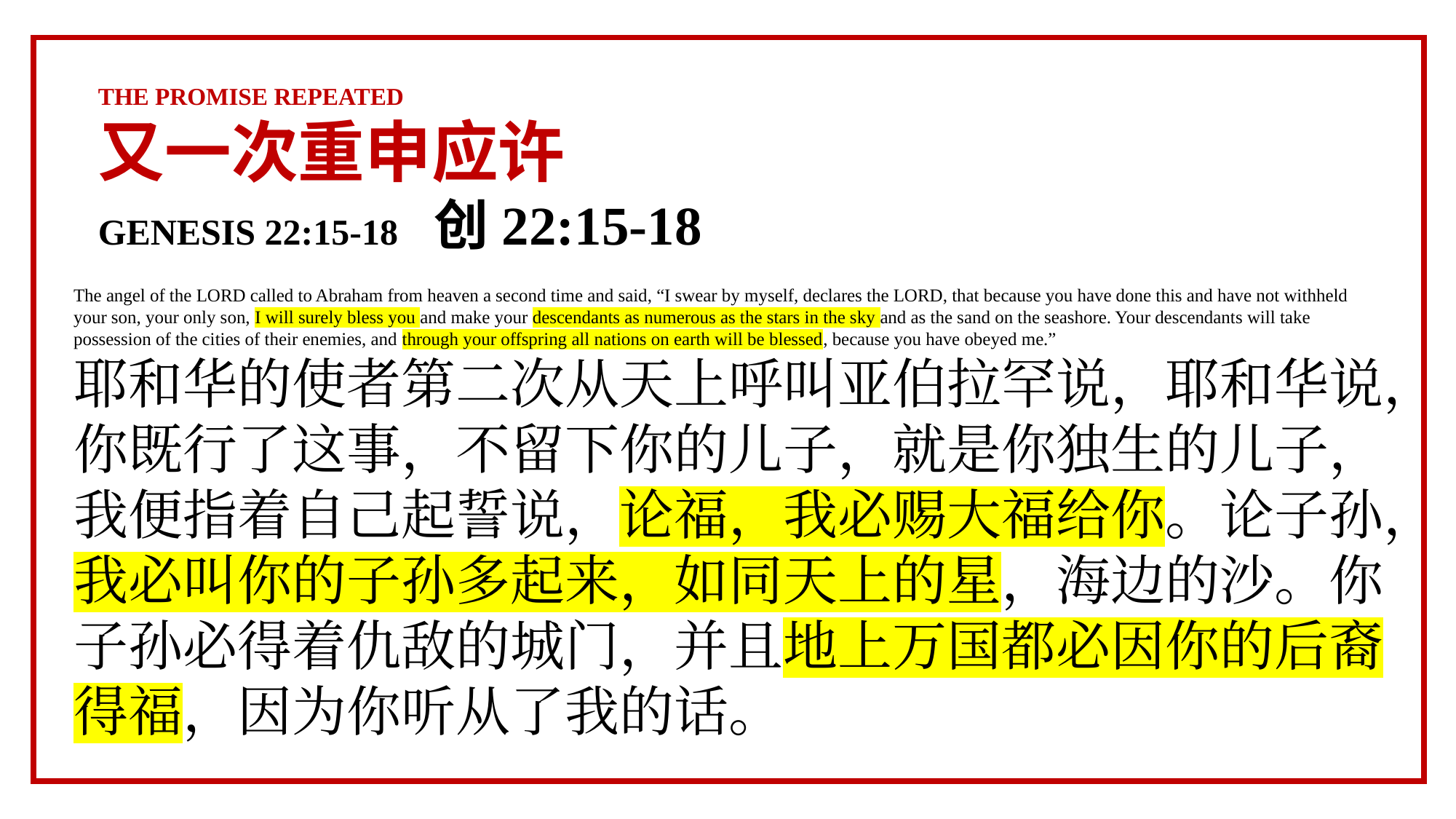

THE PROMISE REPEATED
又一次重申应许
GENESIS 22:15-18   创22:15-18
The angel of the LORD called to Abraham from heaven a second time and said, “I swear by myself, declares the LORD, that because you have done this and have not withheld your son, your only son, I will surely bless you and make your descendants as numerous as the stars in the sky and as the sand on the seashore. Your descendants will take possession of the cities of their enemies, and through your offspring all nations on earth will be blessed, because you have obeyed me.”
耶和华的使者第二次从天上呼叫亚伯拉罕说，耶和华说，你既行了这事，不留下你的儿子，就是你独生的儿子，我便指着自己起誓说，论福，我必赐大福给你。论子孙，我必叫你的子孙多起来，如同天上的星，海边的沙。你子孙必得着仇敌的城门，并且地上万国都必因你的后裔得福，因为你听从了我的话。